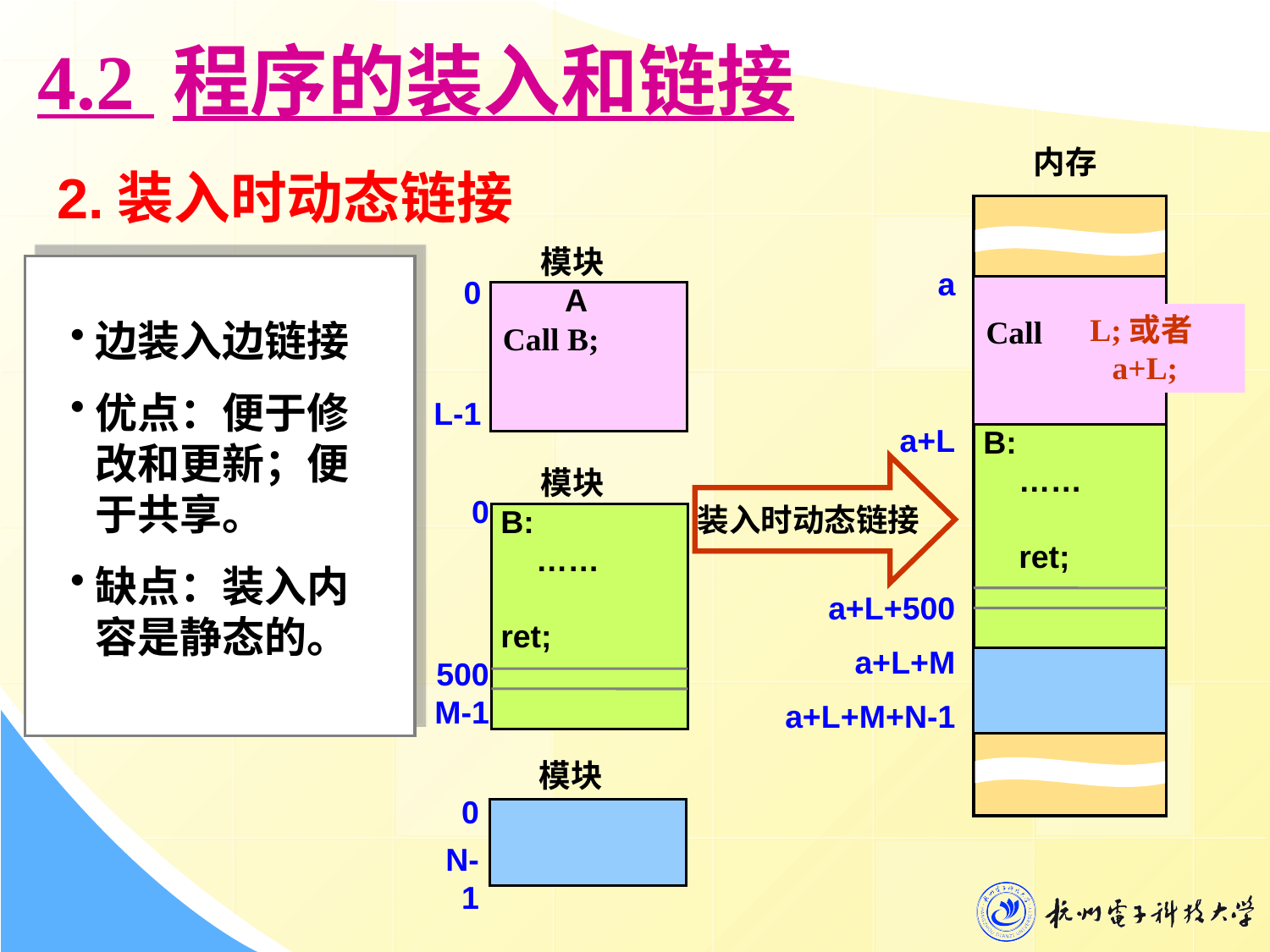

4.2 程序的装入和链接
内存

2.装入时动态链接
模块A
Call B;

模块B
B:
    ……

ret;

模块C

0

L-1
0

500
M-1
0
N-1

a

Call B;

L;或者a+L;
边装入边链接
优点：便于修改和更新；便于共享。
缺点：装入内容是静态的。
a+L

a+L+500
B:
    ……

    ret;

装入时动态链接
a+L+M
a+L+M+N-1